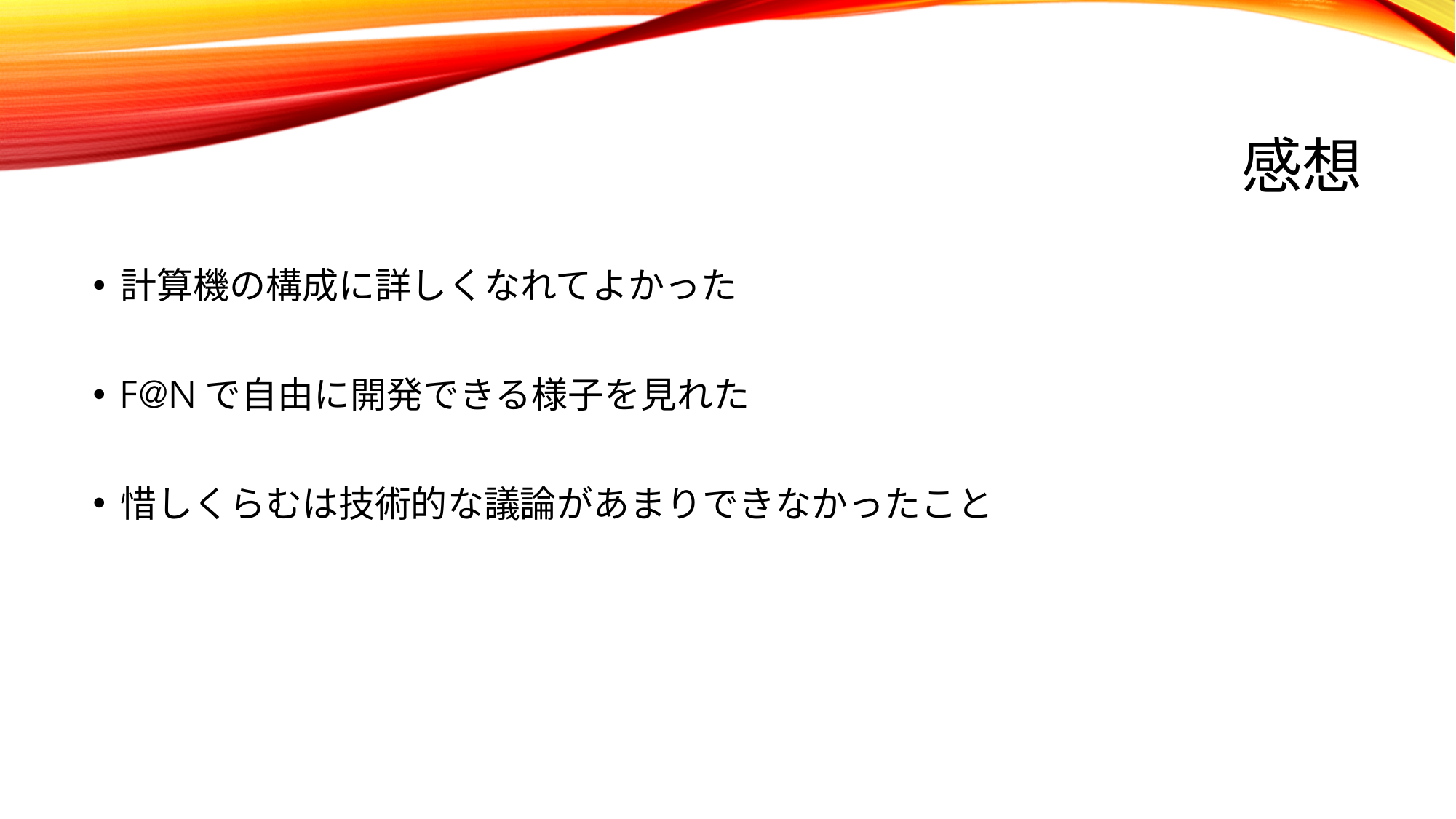

# 感想
計算機の構成に詳しくなれてよかった

F@Nで自由に開発できる様子を見れた

惜しくらむは技術的な議論があまりできなかったこと